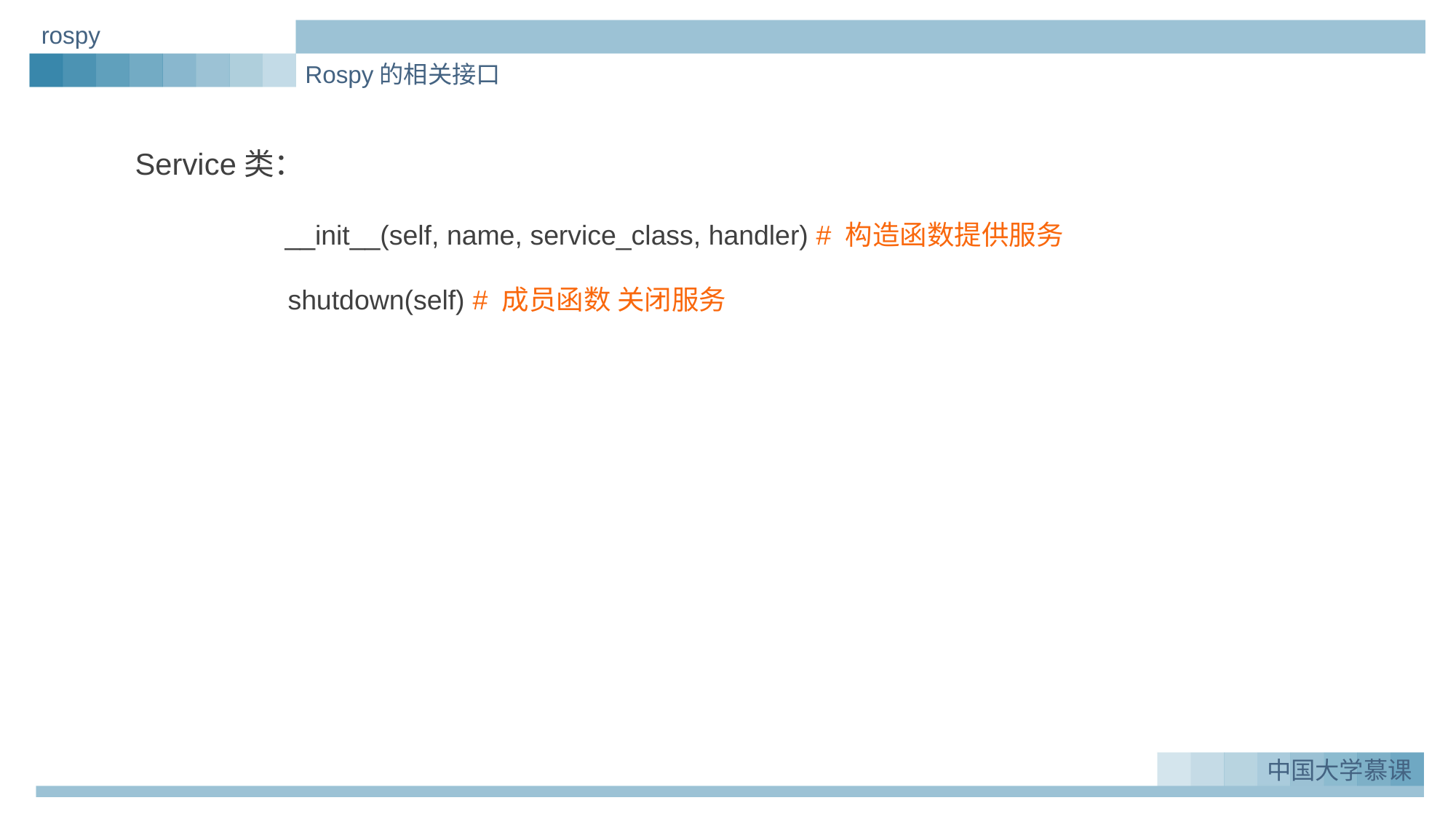

rospy
Rospy的相关接口
Service类：
                  __init__(self, name, service_class, handler) # 构造函数提供服务
                    shutdown(self) # 成员函数 关闭服务

中国大学慕课